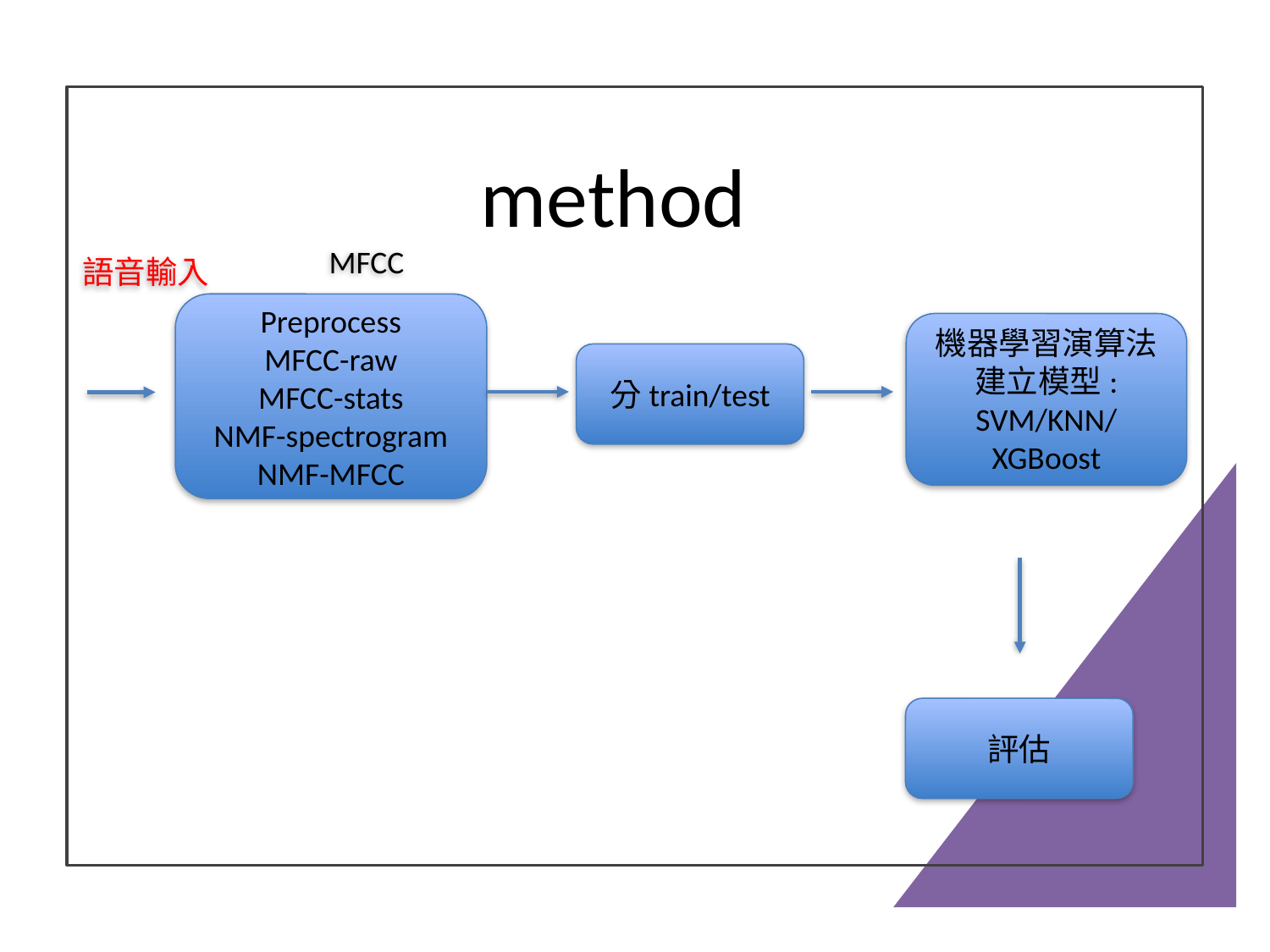

# method
MFCC
語音輸入
Preprocess
MFCC-raw
MFCC-stats
NMF-spectrogram
NMF-MFCC
機器學習演算法建立模型:
SVM/KNN/
XGBoost
分train/test

評估
5